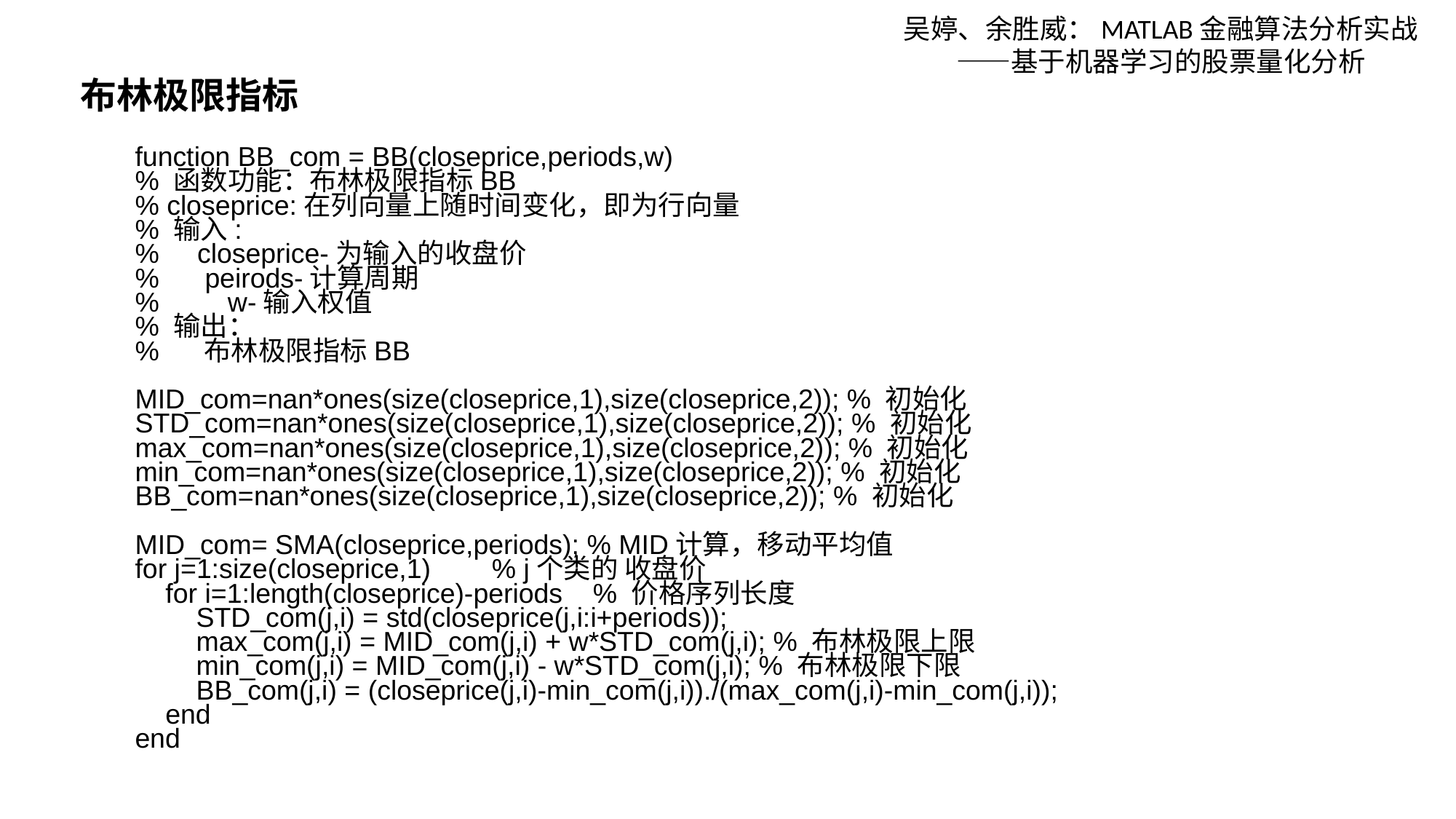

吴婷、余胜威：MATLAB金融算法分析实战——基于机器学习的股票量化分析
布林极限指标
function BB_com = BB(closeprice,periods,w)
% 函数功能：布林极限指标BB
% closeprice:在列向量上随时间变化，即为行向量
% 输入:
%     closeprice-为输入的收盘价
%      peirods-计算周期
%         w-输入权值
% 输出：
%     布林极限指标BB

MID_com=nan*ones(size(closeprice,1),size(closeprice,2)); % 初始化
STD_com=nan*ones(size(closeprice,1),size(closeprice,2)); % 初始化
max_com=nan*ones(size(closeprice,1),size(closeprice,2)); % 初始化
min_com=nan*ones(size(closeprice,1),size(closeprice,2)); % 初始化
BB_com=nan*ones(size(closeprice,1),size(closeprice,2)); % 初始化

MID_com= SMA(closeprice,periods); % MID计算，移动平均值
for j=1:size(closeprice,1)        % j个类的 收盘价
    for i=1:length(closeprice)-periods    % 价格序列长度
        STD_com(j,i) = std(closeprice(j,i:i+periods));
        max_com(j,i) = MID_com(j,i) + w*STD_com(j,i); % 布林极限上限
        min_com(j,i) = MID_com(j,i) - w*STD_com(j,i); % 布林极限下限
        BB_com(j,i) = (closeprice(j,i)-min_com(j,i))./(max_com(j,i)-min_com(j,i));
    end
end